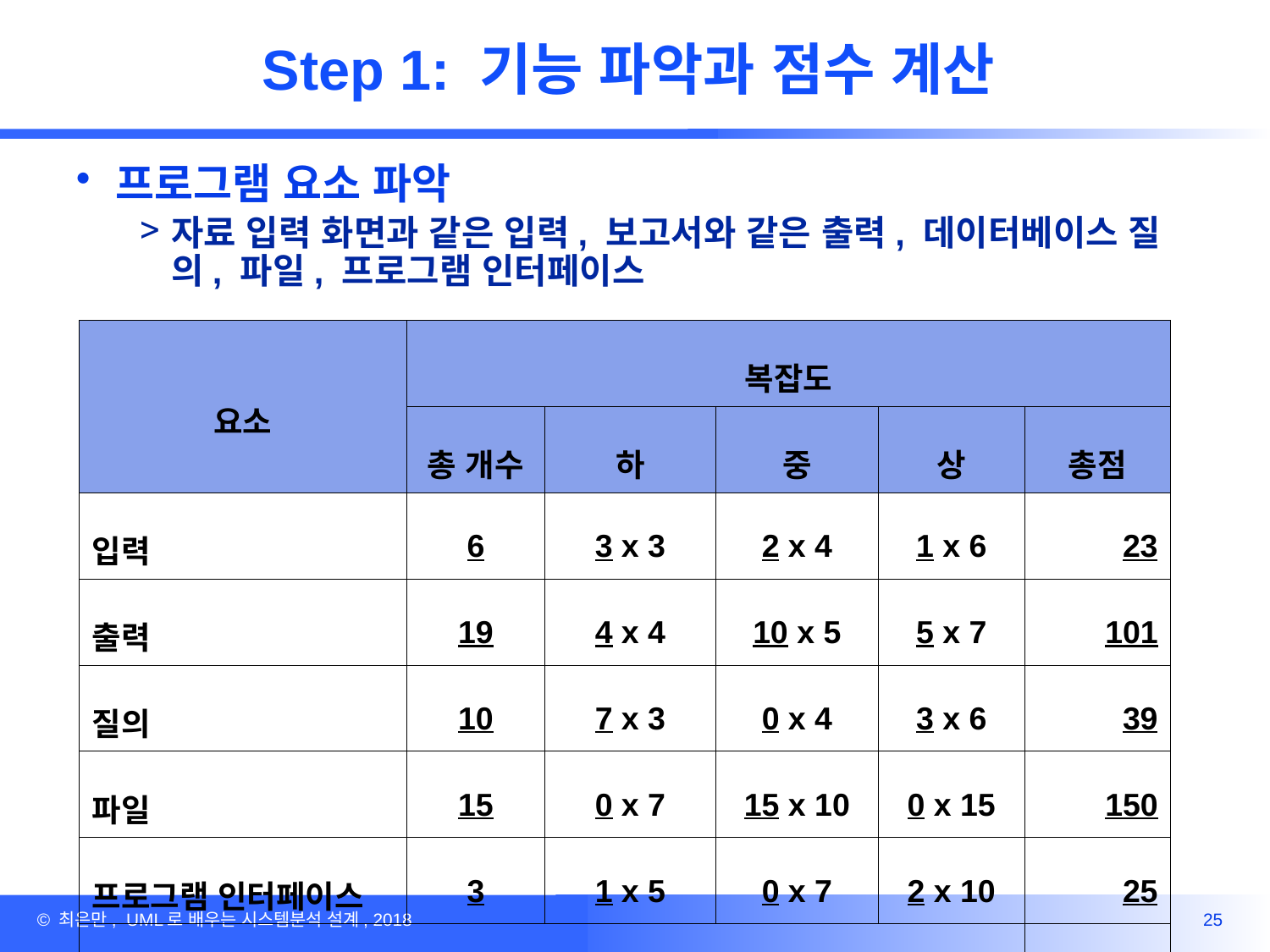

# Step 1: 기능 파악과 점수 계산
프로그램 요소 파악
자료 입력 화면과 같은 입력, 보고서와 같은 출력, 데이터베이스 질의, 파일, 프로그램 인터페이스

| 요소 | 복잡도 |  |  |  |  |
| --- | --- | --- | --- | --- | --- |
|  | 총 개수 | 하 | 중 | 상 | 총점 |
| 입력 | 6 | 3 x 3 | 2 x 4 | 1 x 6 | 23 |
| 출력 | 19 | 4 x 4 | 10 x 5 | 5 x 7 | 101 |
| 질의 | 10 | 7 x 3 | 0 x 4 | 3 x 6 | 39 |
| 파일 | 15 | 0 x 7 | 15 x 10 | 0 x 15 | 150 |
| 프로그램 인터페이스 | 3 | 1 x 5 | 0 x 7 | 2 x 10 | 25 |
| 보정 전 기능점수(TUFP) |  |  |  |  | 338 |